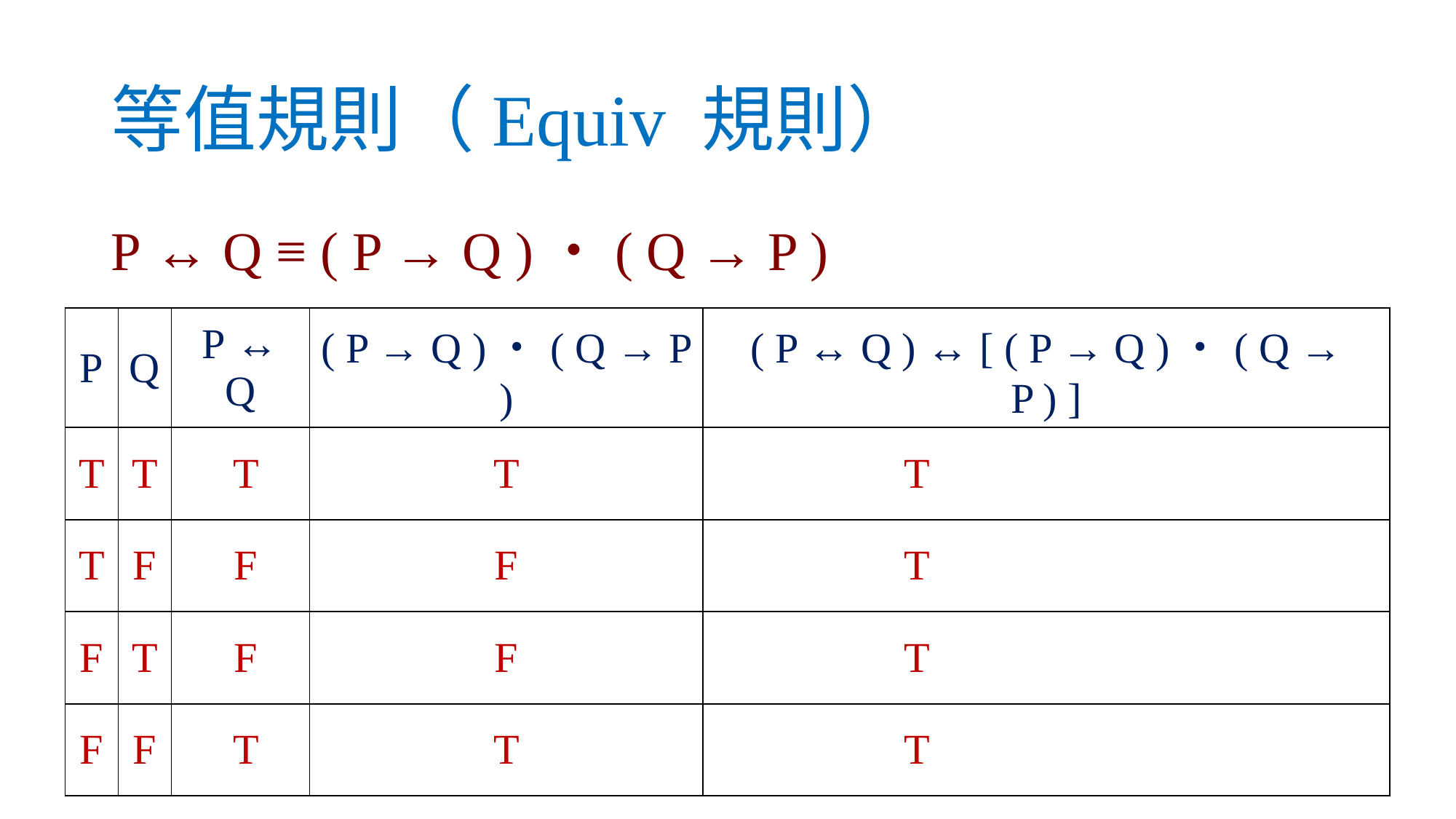

# 等值規則（Equiv 規則）
P ↔︎ Q ≡ ( P → Q )・( Q → P )
| P | Q | P ↔︎ Q | ( P → Q )・( Q → P ) | ( P ↔︎ Q ) ↔︎ [ ( P → Q )・( Q → P ) ] |
| --- | --- | --- | --- | --- |
| T | T | T | T | T |
| T | F | F | F | T |
| F | T | F | F | T |
| F | F | T | T | T |